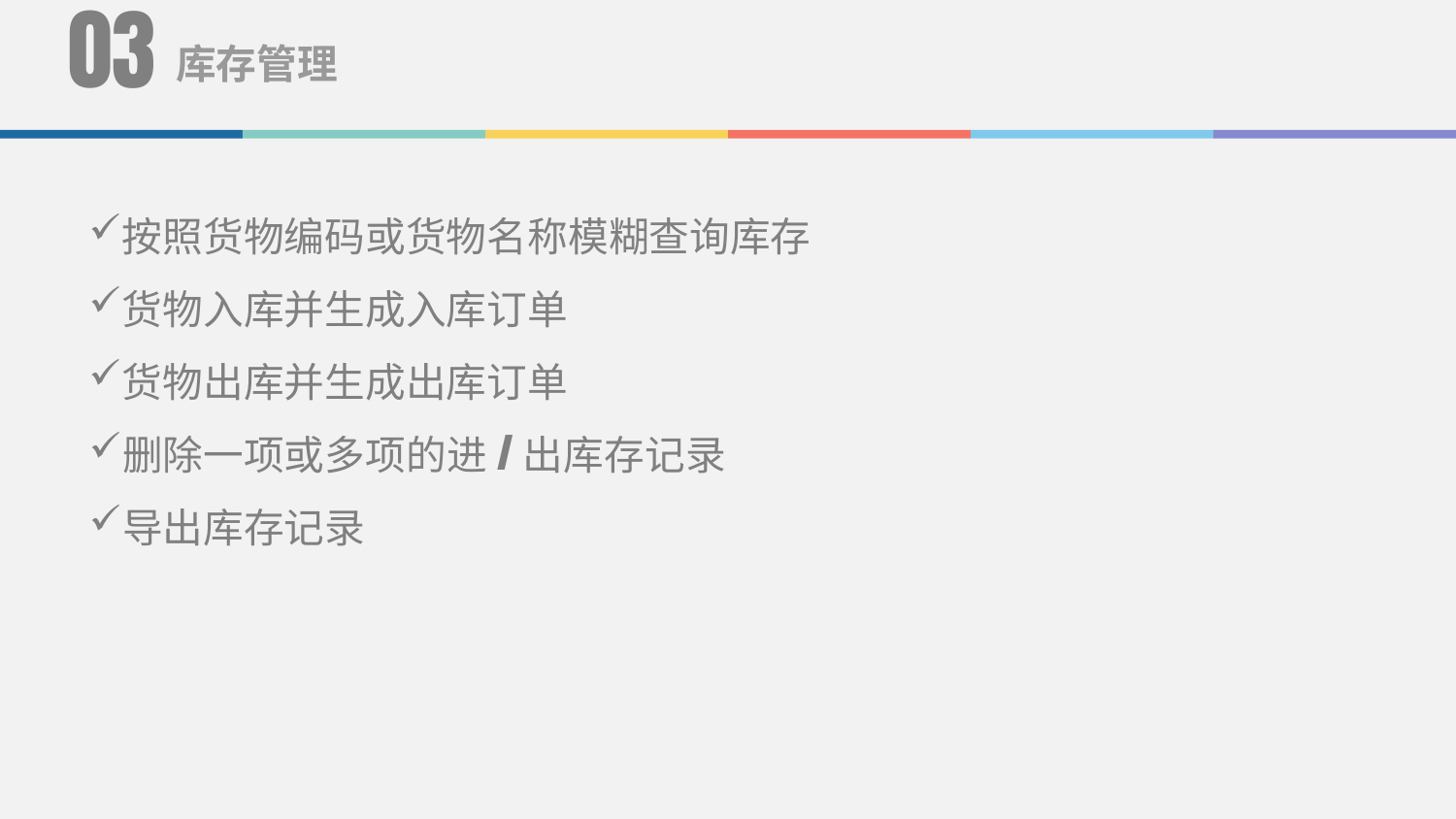

03
库存管理

按照货物编码或货物名称模糊查询库存
货物入库并生成入库订单
货物出库并生成出库订单
删除一项或多项的进/出库存记录
导出库存记录